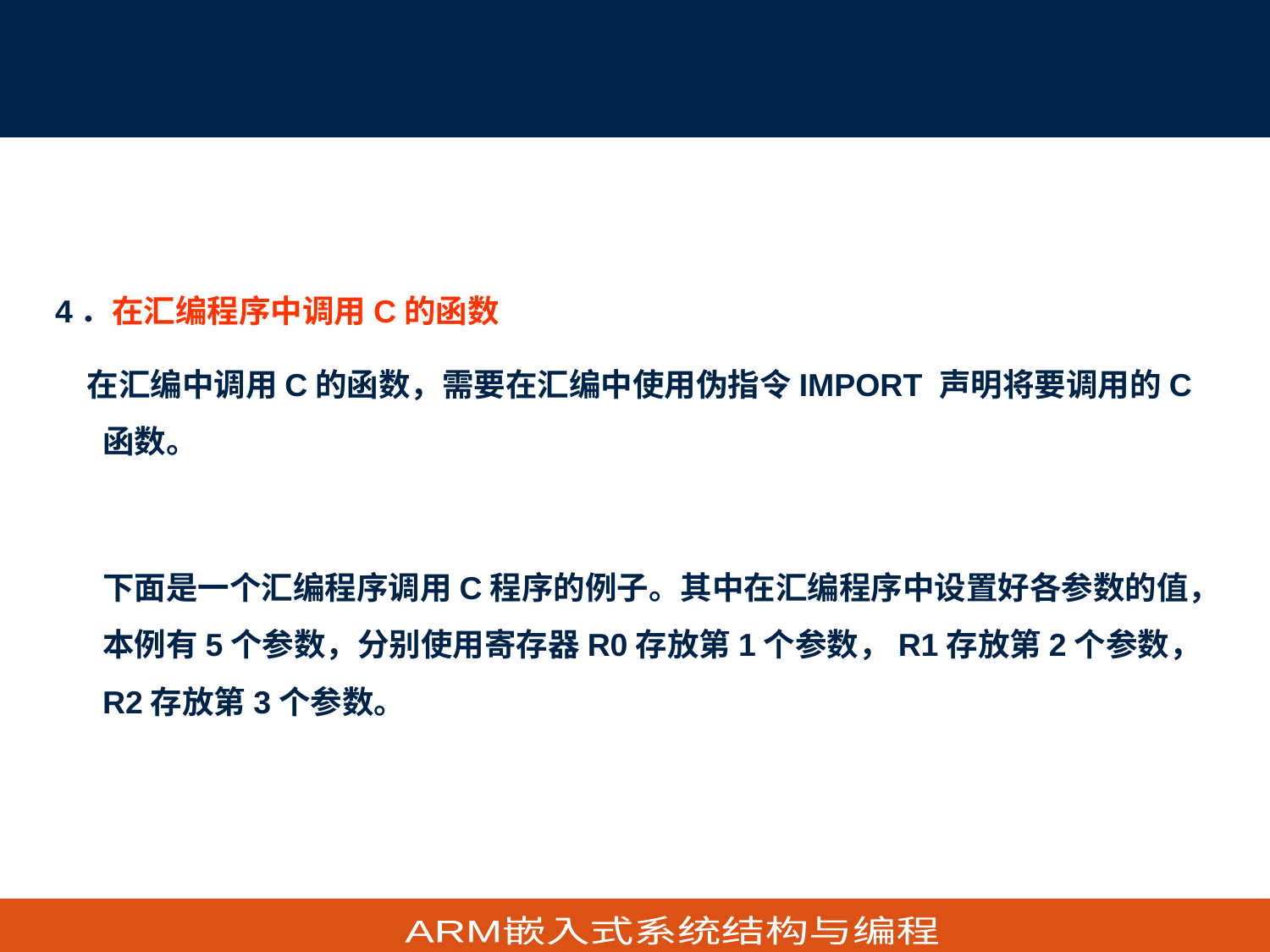

4.4.2  C/C++与汇编语言的混合编程应用
4．在汇编程序中调用C的函数
　在汇编中调用C的函数，需要在汇编中使用伪指令IMPORT 声明将要调用的C函数。

	下面是一个汇编程序调用C程序的例子。其中在汇编程序中设置好各参数的值，本例有5个参数，分别使用寄存器R0存放第1个参数，R1存放第2个参数，R2存放第3个参数。